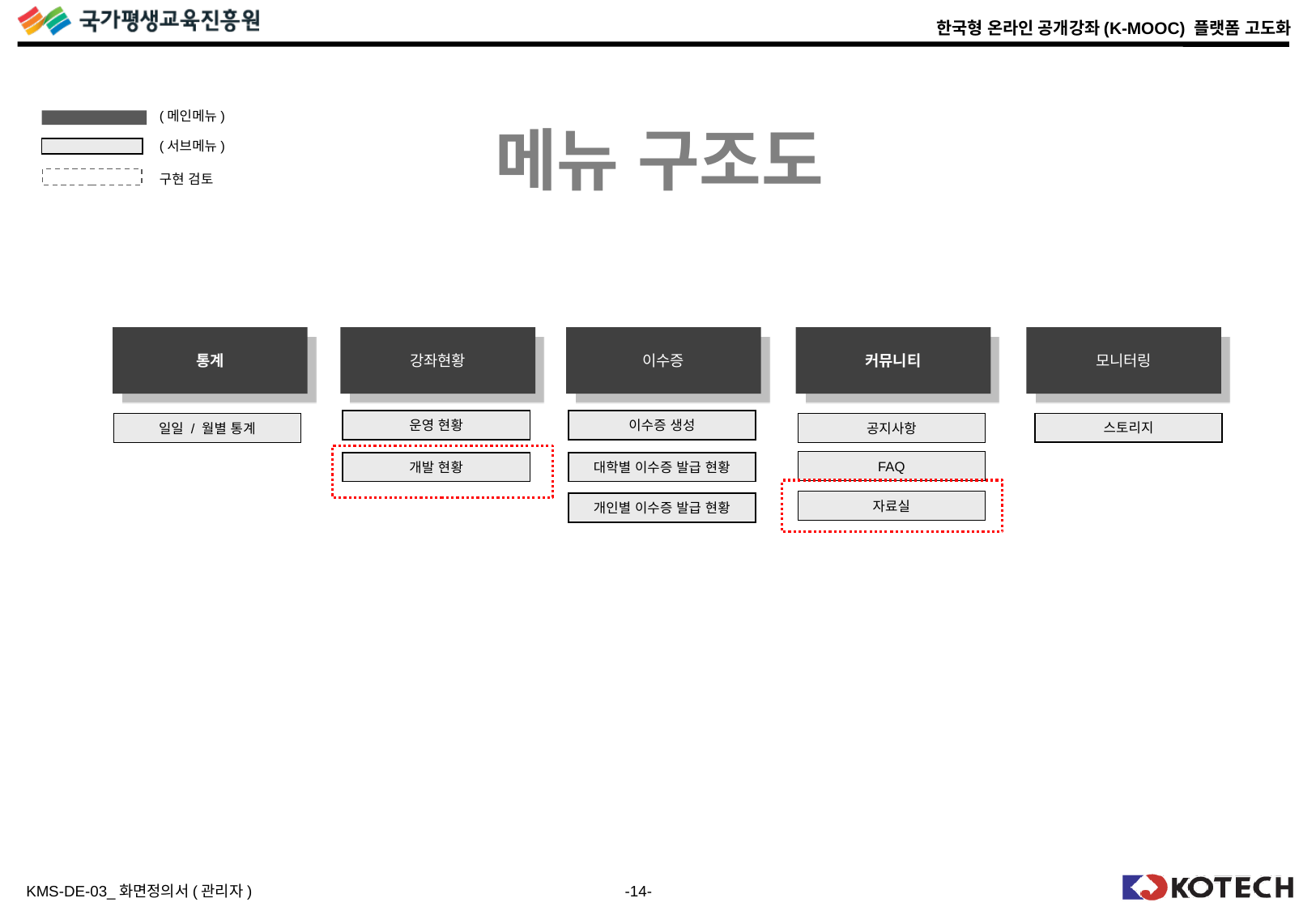

(메인메뉴)

메뉴 구조도
(서브메뉴)

구현 검토

통계
강좌현황
이수증
커뮤니티
모니터링
운영 현황
이수증 생성
스토리지
일일 / 월별 통계
공지사항

FAQ
개발 현황
대학별 이수증 발급 현황

자료실
개인별 이수증 발급 현황